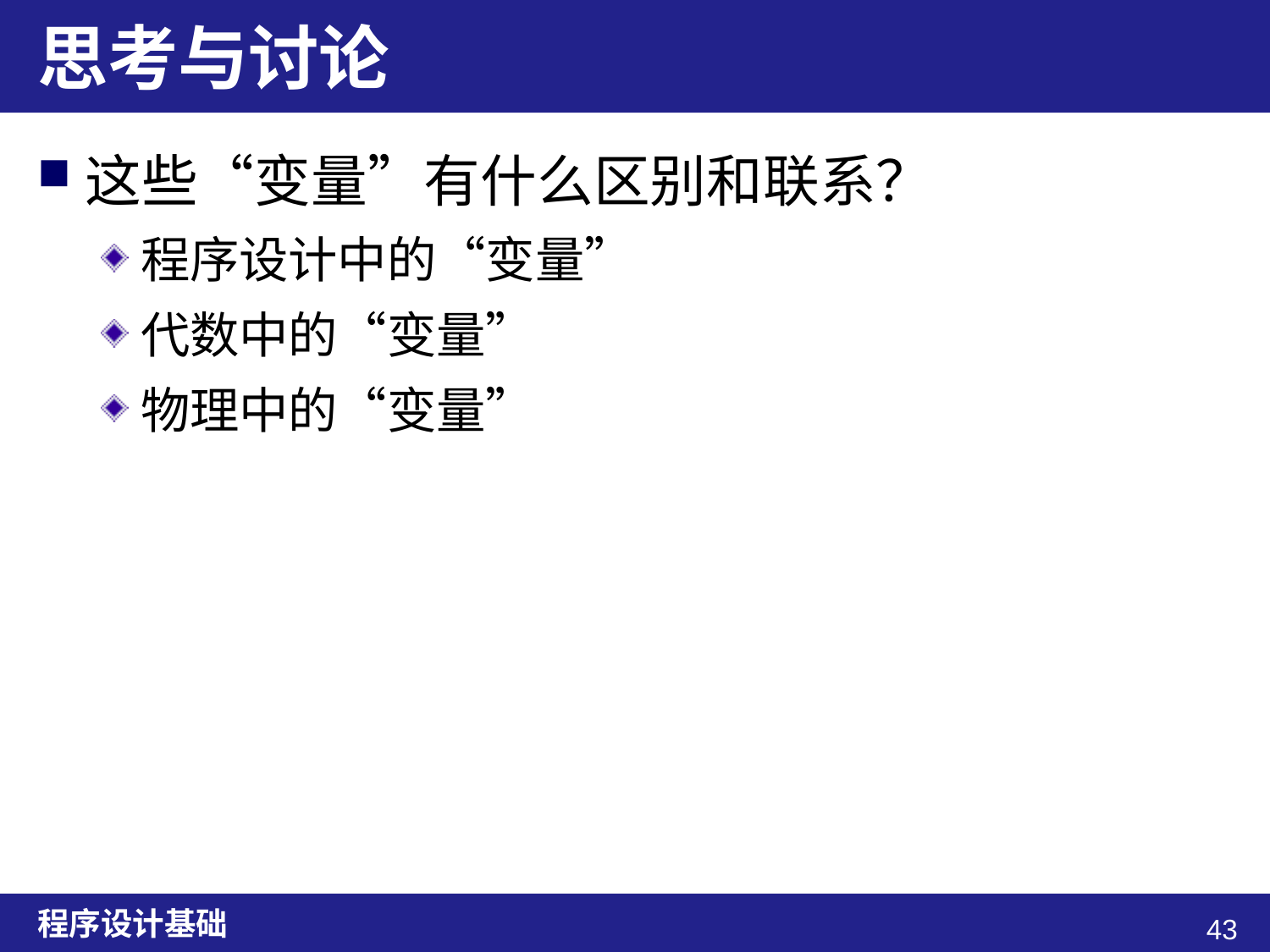

# 思考与讨论
这些“变量”有什么区别和联系？
程序设计中的“变量”
代数中的“变量”
物理中的“变量”